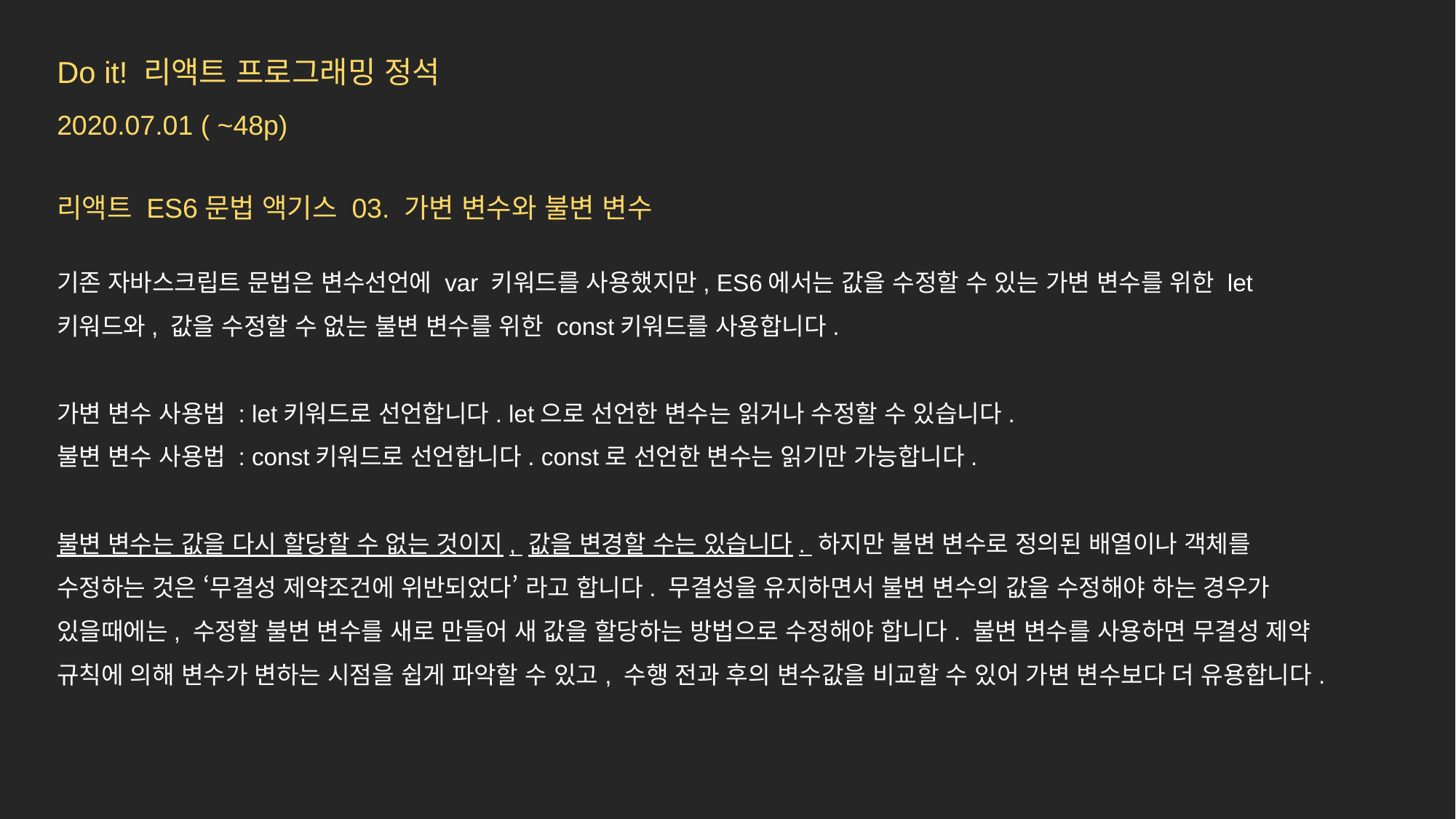

Do it! 리액트 프로그래밍 정석

2020.07.01 ( ~48p)
리액트 ES6문법 액기스 03. 가변 변수와 불변 변수
기존 자바스크립트 문법은 변수선언에 var 키워드를 사용했지만, ES6에서는 값을 수정할 수 있는 가변 변수를 위한 let 키워드와, 값을 수정할 수 없는 불변 변수를 위한 const키워드를 사용합니다.

가변 변수 사용법 : let키워드로 선언합니다. let으로 선언한 변수는 읽거나 수정할 수 있습니다.
불변 변수 사용법 : const키워드로 선언합니다. const로 선언한 변수는 읽기만 가능합니다.

불변 변수는 값을 다시 할당할 수 없는 것이지, 값을 변경할 수는 있습니다. 하지만 불변 변수로 정의된 배열이나 객체를 수정하는 것은 ‘무결성 제약조건에 위반되었다’ 라고 합니다. 무결성을 유지하면서 불변 변수의 값을 수정해야 하는 경우가 있을때에는, 수정할 불변 변수를 새로 만들어 새 값을 할당하는 방법으로 수정해야 합니다. 불변 변수를 사용하면 무결성 제약 규칙에 의해 변수가 변하는 시점을 쉽게 파악할 수 있고, 수행 전과 후의 변수값을 비교할 수 있어 가변 변수보다 더 유용합니다.